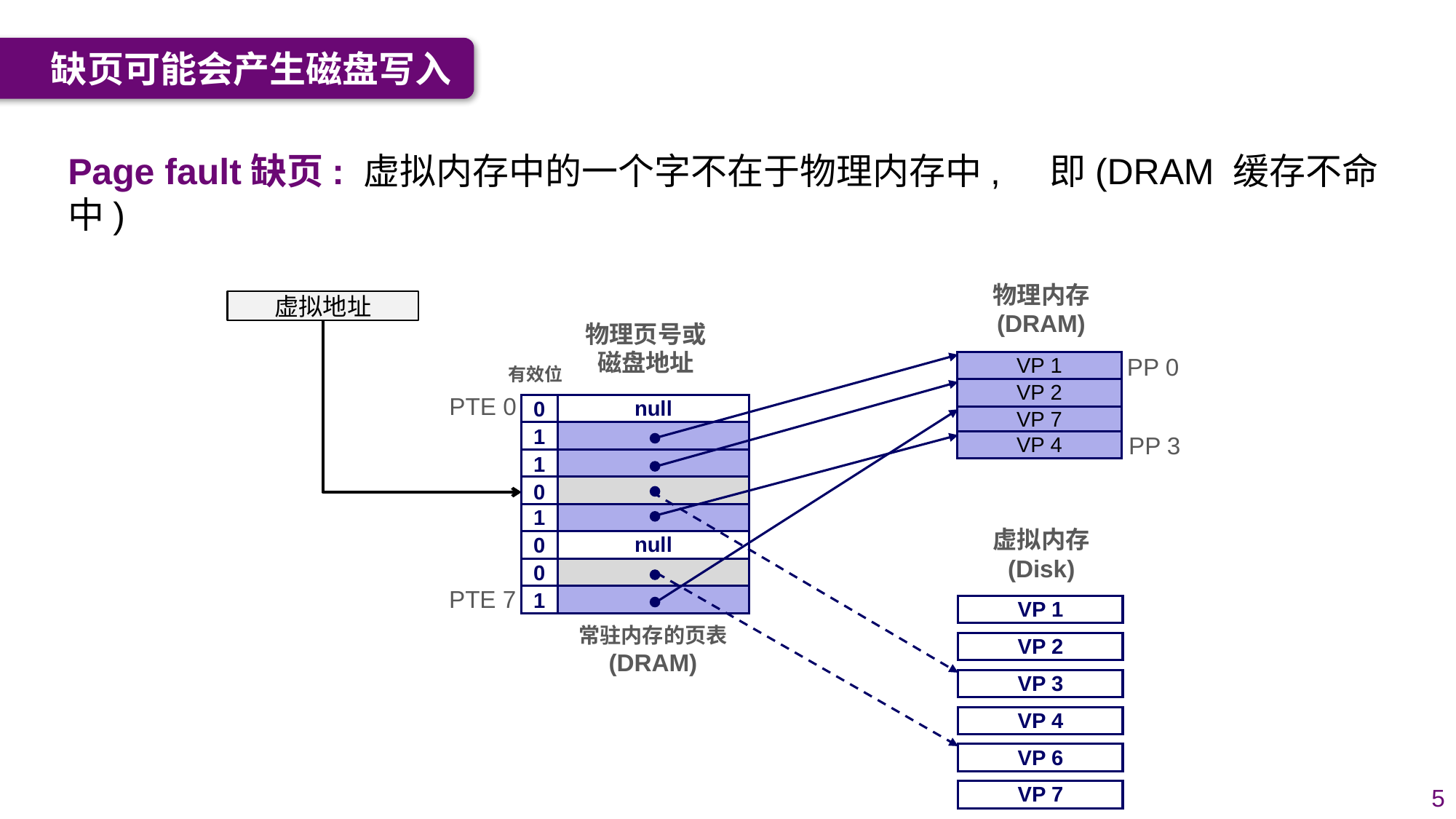

缺页可能会产生磁盘写入
Page fault缺页: 虚拟内存中的一个字不在于物理内存中,    即(DRAM 缓存不命中)
物理内存
(DRAM)
虚拟地址
物理页号或
磁盘地址
PP 0
VP 1

有效位
VP 2

PTE 0
0

null
VP 7

1

PP 3
VP 4

1

0

1

虚拟内存
(Disk)
0

null
0

PTE 7
1

VP 1

常驻内存的页表
(DRAM)
VP 2
VP 3
VP 4
VP 6
5
VP 7